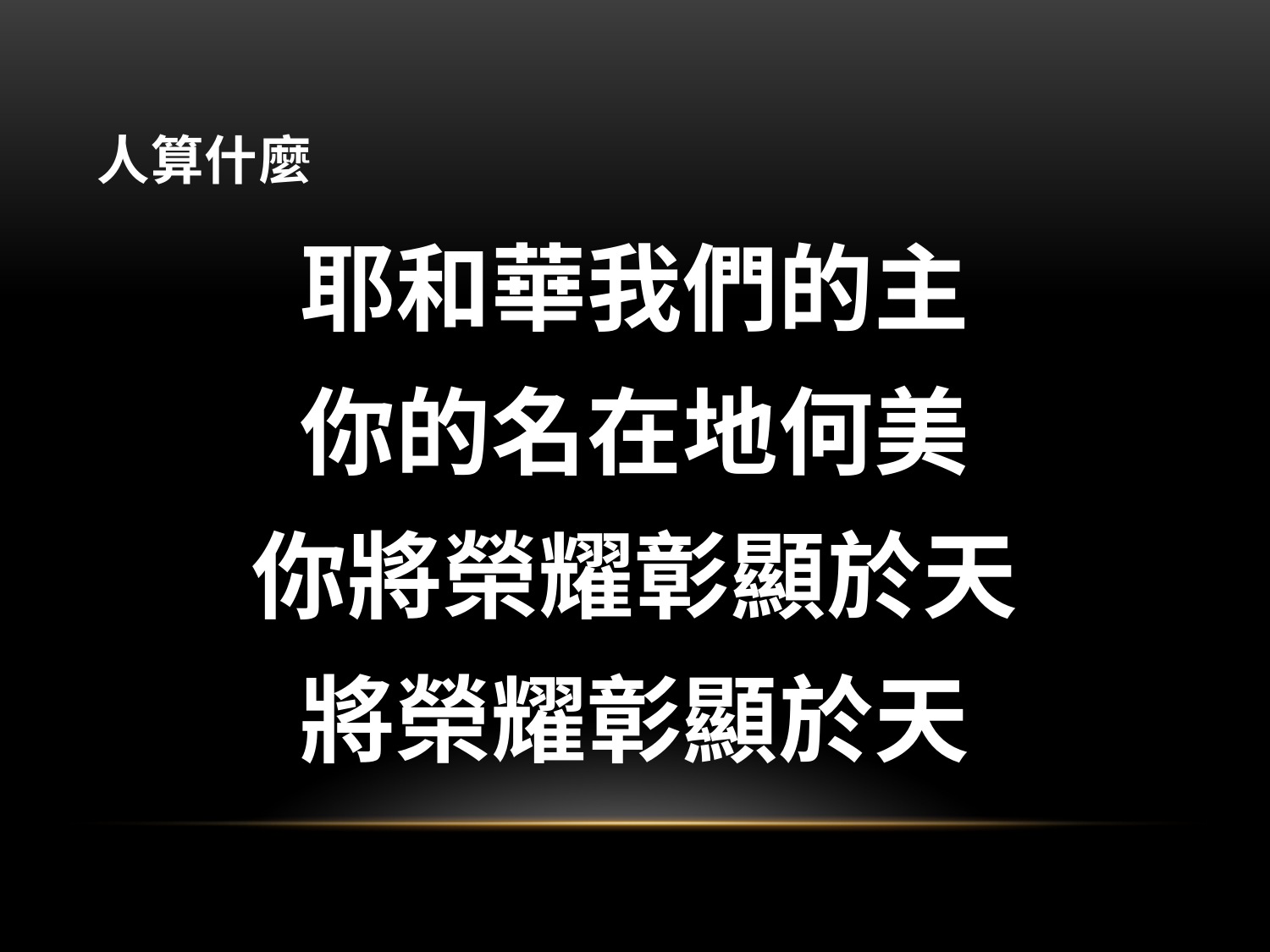

# 人算什麼
耶和華我們的主
你的名在地何美
你將榮耀彰顯於天
將榮耀彰顯於天